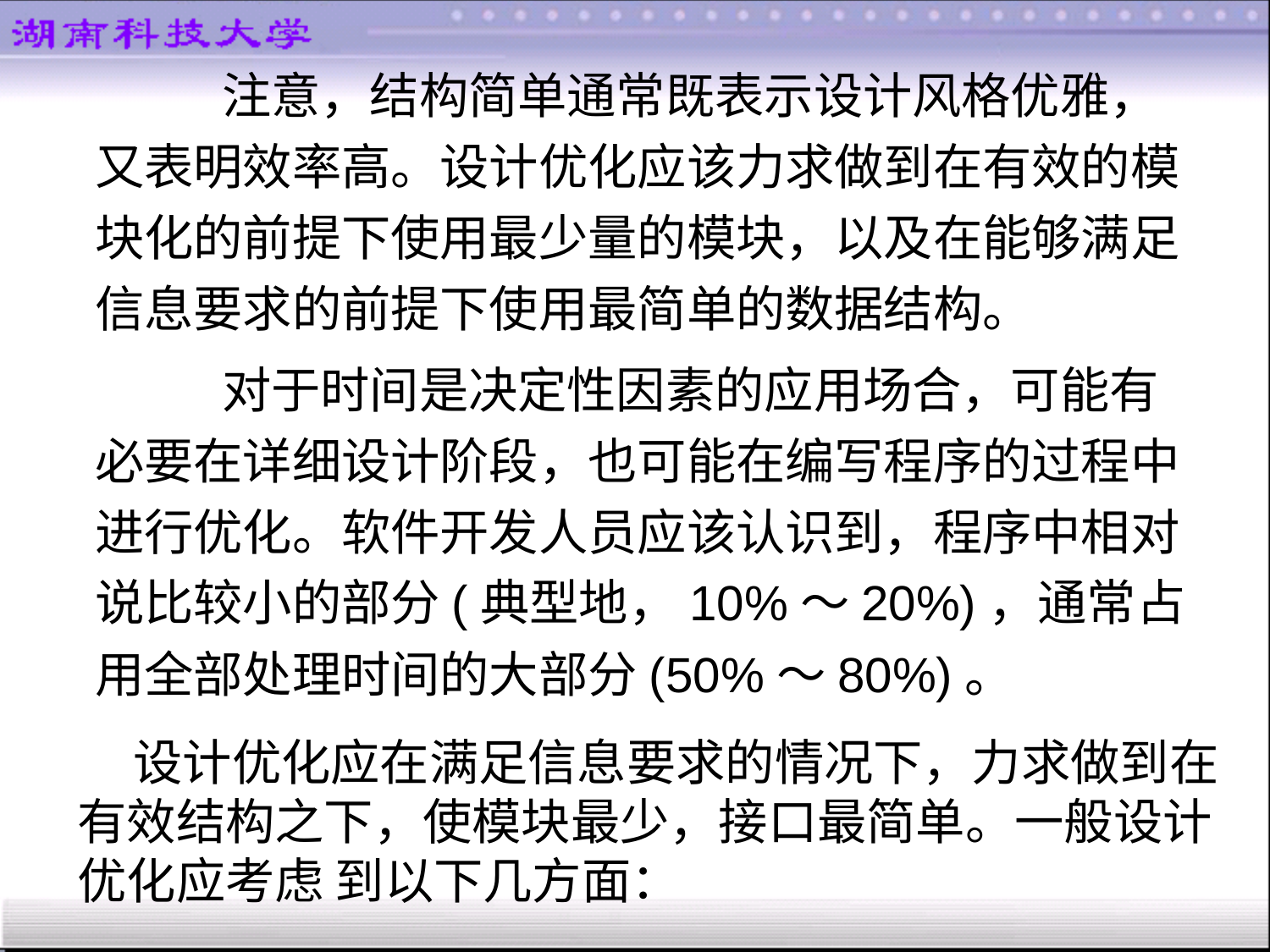

注意，结构简单通常既表示设计风格优雅，又表明效率高。设计优化应该力求做到在有效的模块化的前提下使用最少量的模块，以及在能够满足信息要求的前提下使用最简单的数据结构。
		对于时间是决定性因素的应用场合，可能有必要在详细设计阶段，也可能在编写程序的过程中进行优化。软件开发人员应该认识到，程序中相对说比较小的部分(典型地，10%～20%)，通常占用全部处理时间的大部分(50%～80%)。
    设计优化应在满足信息要求的情况下，力求做到在有效结构之下，使模块最少，接口最简单。一般设计优化应考虑 到以下几方面：